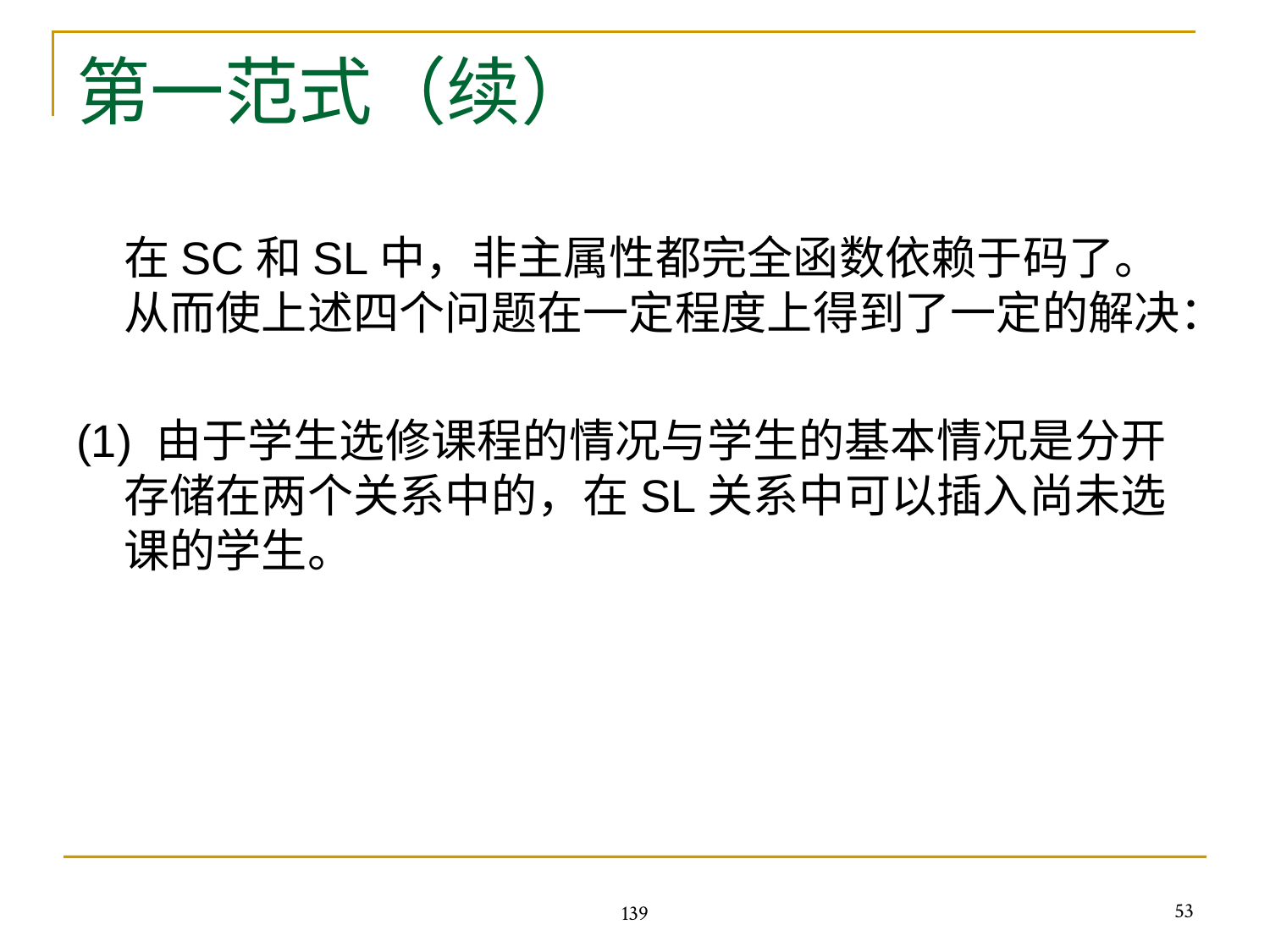

# 第一范式（续）
	在SC和SL中，非主属性都完全函数依赖于码了。从而使上述四个问题在一定程度上得到了一定的解决：

(1) 由于学生选修课程的情况与学生的基本情况是分开存储在两个关系中的，在SL关系中可以插入尚未选课的学生。
53
139